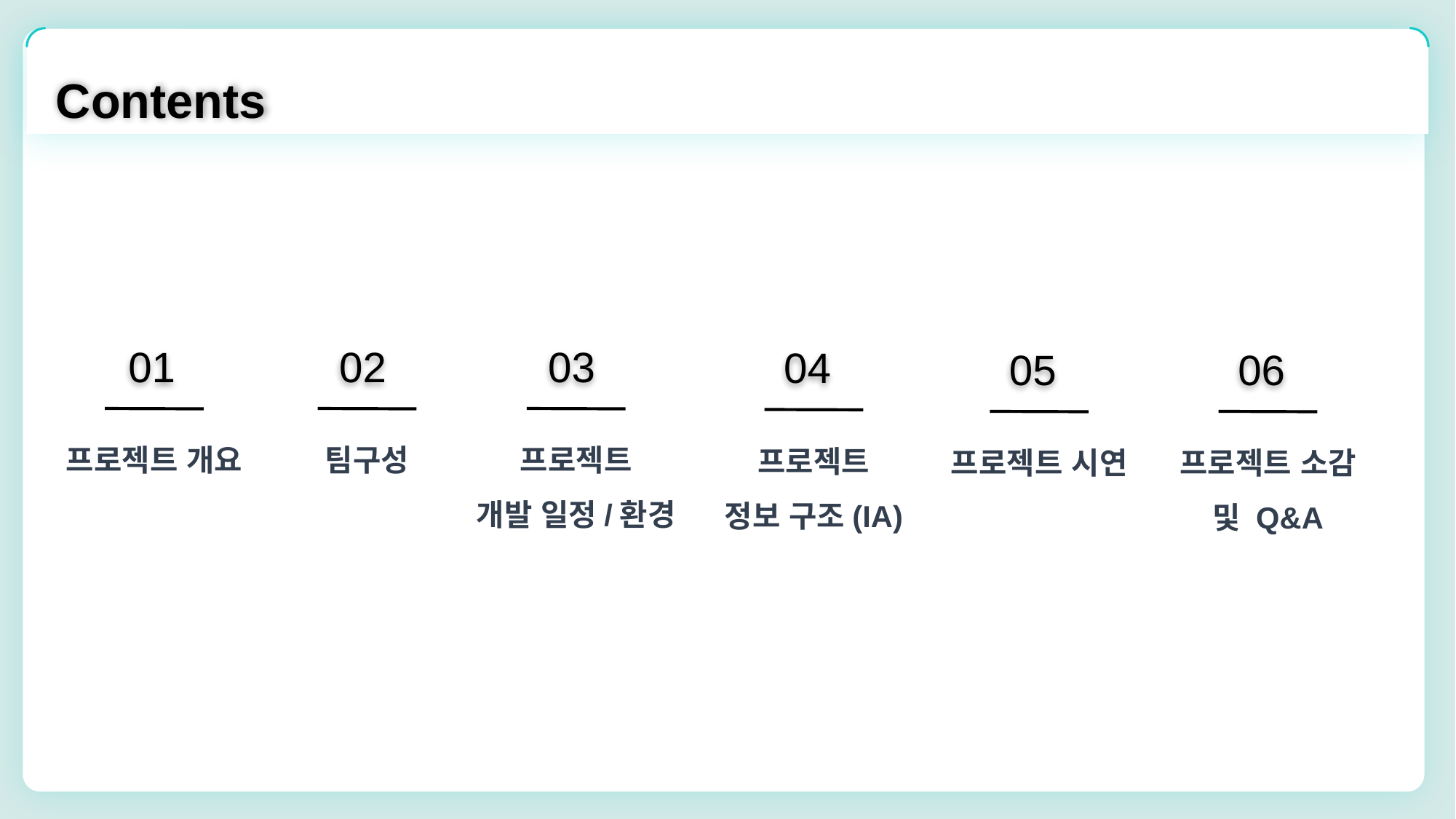

Contents
01
02
03
04
05
06
프로젝트 개요
팀구성
프로젝트
개발 일정/환경
프로젝트
정보 구조(IA)
프로젝트 시연
프로젝트 소감
및 Q&A